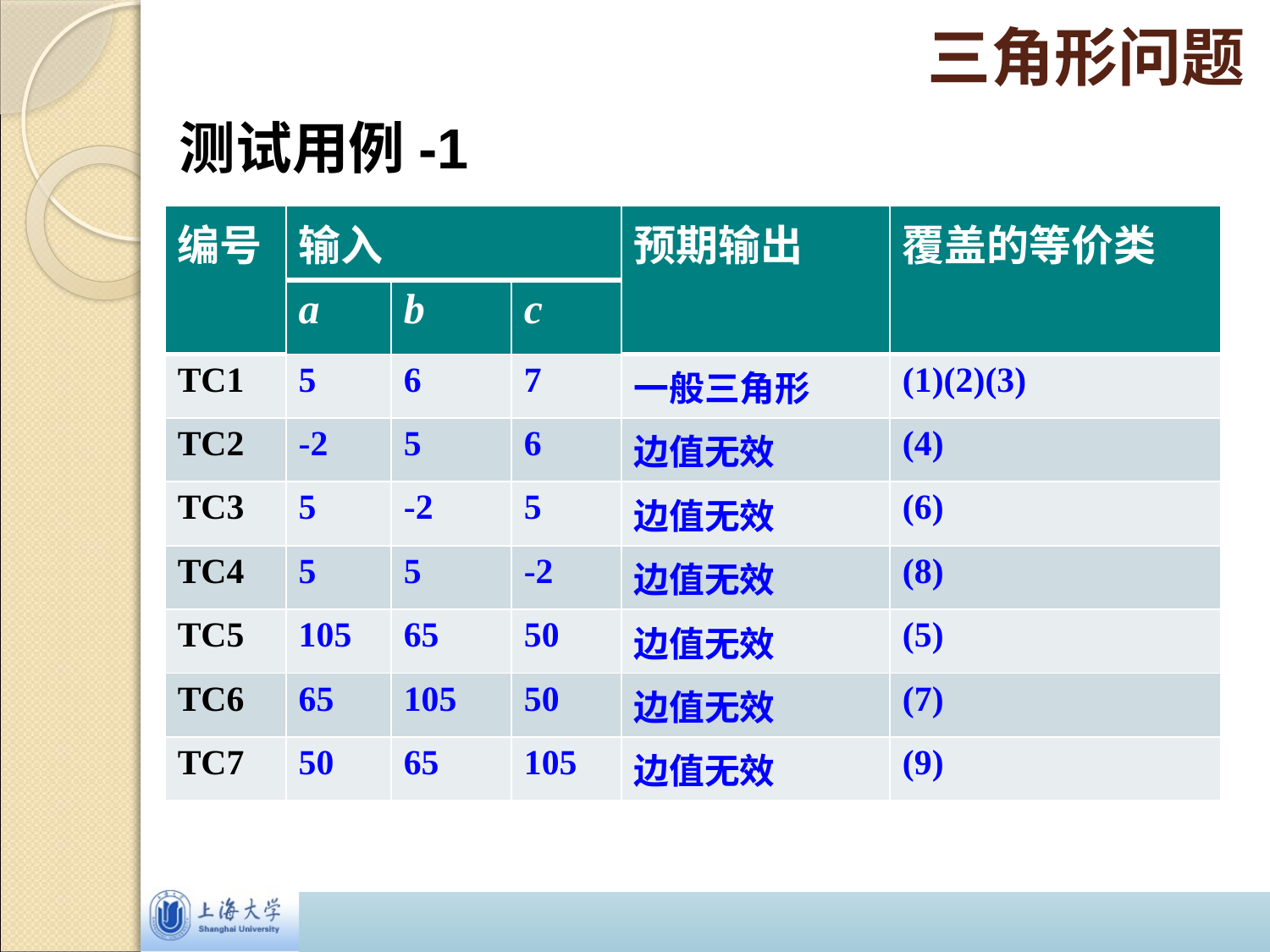

# 三角形问题
测试用例-1
| 编号 | 输入 |  |  | 预期输出 | 覆盖的等价类 |
| --- | --- | --- | --- | --- | --- |
|  | a | b | c |  |  |
| TC1 | 5 | 6 | 7 | 一般三角形 | (1)(2)(3) |
| TC2 | -2 | 5 | 6 | 边值无效 | (4) |
| TC3 | 5 | -2 | 5 | 边值无效 | (6) |
| TC4 | 5 | 5 | -2 | 边值无效 | (8) |
| TC5 | 105 | 65 | 50 | 边值无效 | (5) |
| TC6 | 65 | 105 | 50 | 边值无效 | (7) |
| TC7 | 50 | 65 | 105 | 边值无效 | (9) |